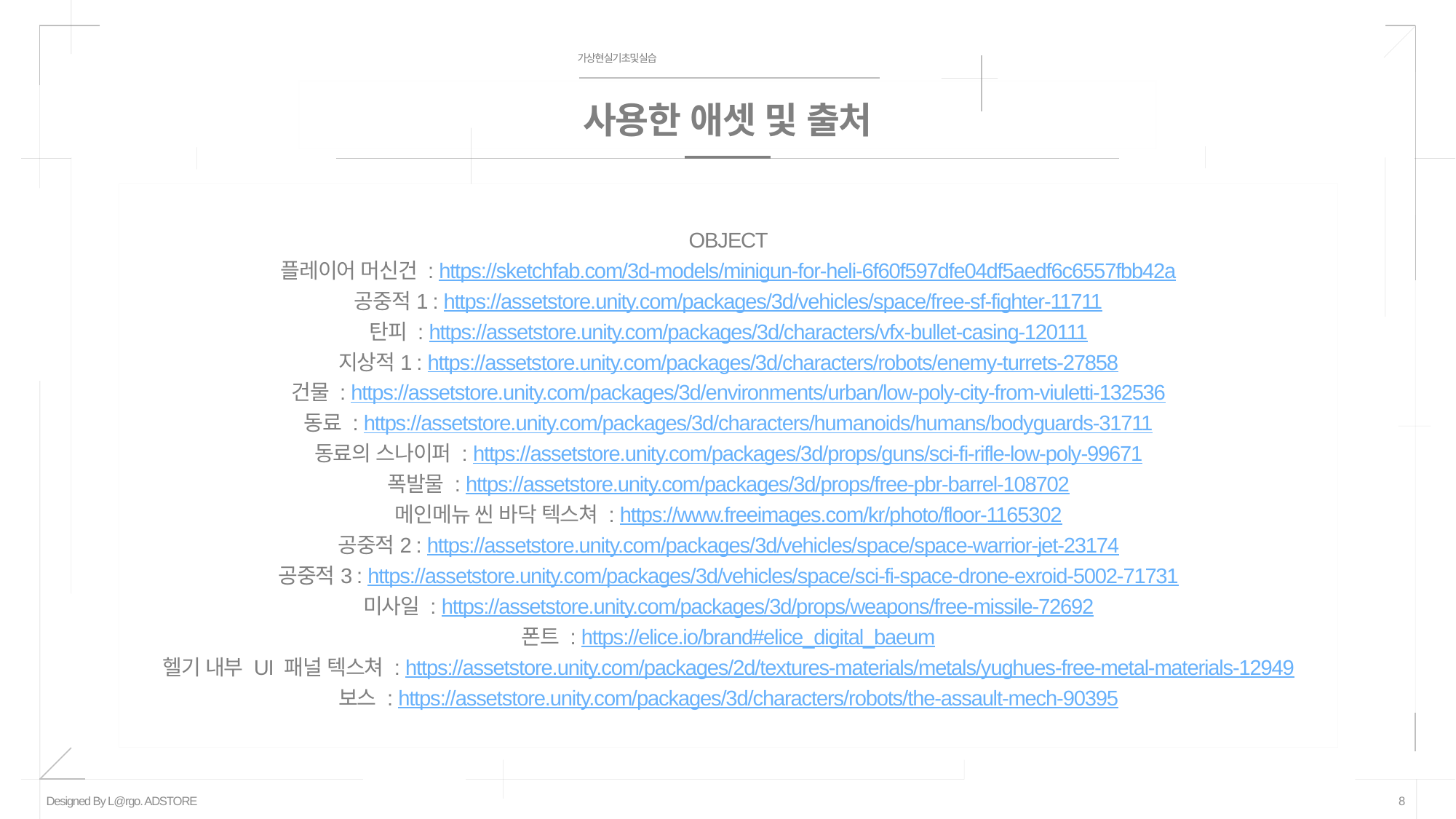

가상현실기초및실습
# 사용한 애셋 및 출처
OBJECT
플레이어 머신건 : https://sketchfab.com/3d-models/minigun-for-heli-6f60f597dfe04df5aedf6c6557fbb42a
공중적1 : https://assetstore.unity.com/packages/3d/vehicles/space/free-sf-fighter-11711
탄피 : https://assetstore.unity.com/packages/3d/characters/vfx-bullet-casing-120111
지상적1 : https://assetstore.unity.com/packages/3d/characters/robots/enemy-turrets-27858
건물 : https://assetstore.unity.com/packages/3d/environments/urban/low-poly-city-from-viuletti-132536
동료 : https://assetstore.unity.com/packages/3d/characters/humanoids/humans/bodyguards-31711
동료의 스나이퍼 : https://assetstore.unity.com/packages/3d/props/guns/sci-fi-rifle-low-poly-99671
폭발물 : https://assetstore.unity.com/packages/3d/props/free-pbr-barrel-108702
메인메뉴 씬 바닥 텍스쳐 : https://www.freeimages.com/kr/photo/floor-1165302
공중적2 : https://assetstore.unity.com/packages/3d/vehicles/space/space-warrior-jet-23174
공중적3 : https://assetstore.unity.com/packages/3d/vehicles/space/sci-fi-space-drone-exroid-5002-71731
미사일 : https://assetstore.unity.com/packages/3d/props/weapons/free-missile-72692
폰트 : https://elice.io/brand#elice_digital_baeum
헬기 내부 UI 패널 텍스쳐 : https://assetstore.unity.com/packages/2d/textures-materials/metals/yughues-free-metal-materials-12949
보스 : https://assetstore.unity.com/packages/3d/characters/robots/the-assault-mech-90395
Designed By L@rgo. ADSTORE
8